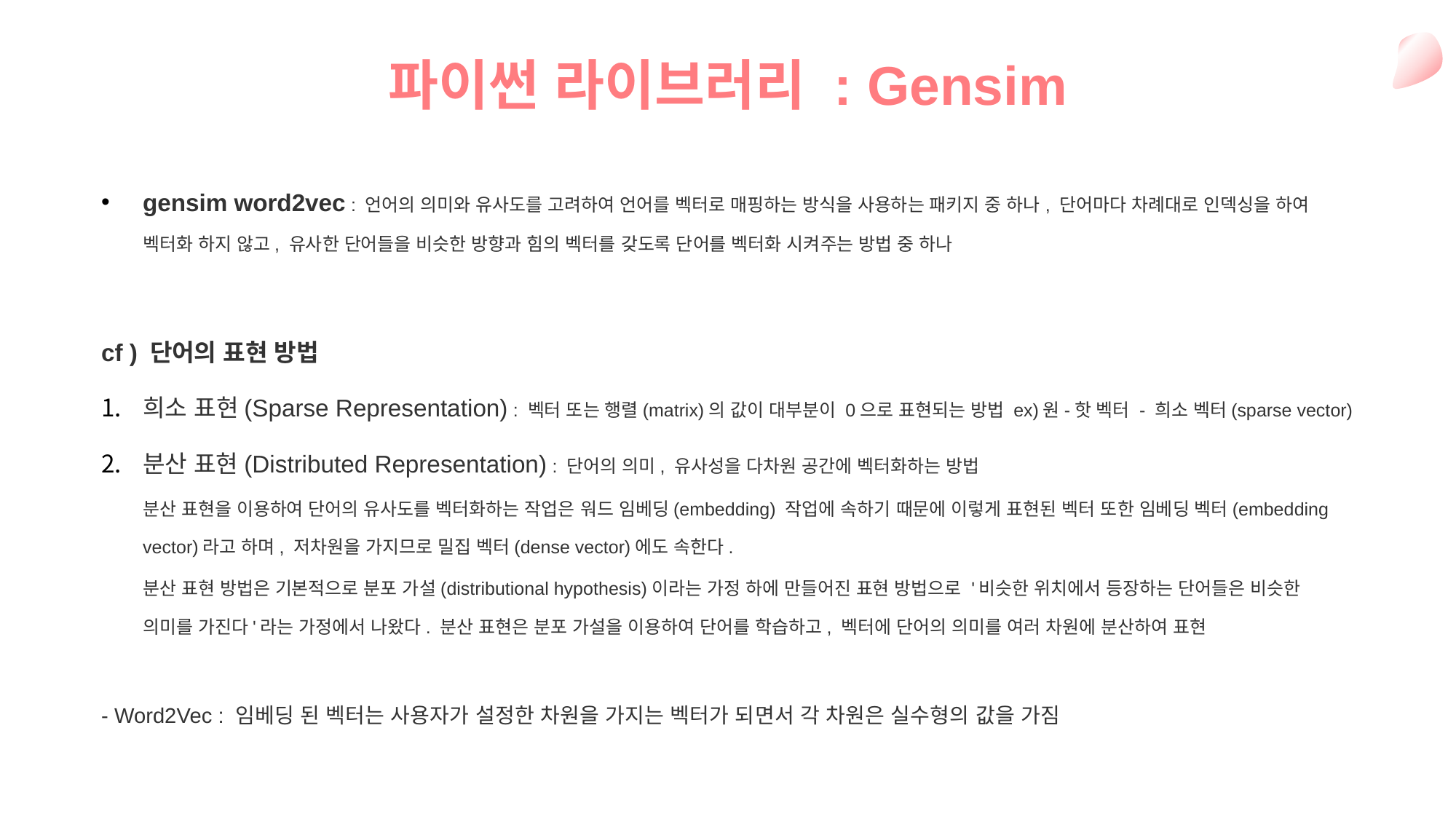

파이썬 라이브러리 : Gensim
gensim word2vec : 언어의 의미와 유사도를 고려하여 언어를 벡터로 매핑하는 방식을 사용하는 패키지 중 하나, 단어마다 차례대로 인덱싱을 하여 벡터화 하지 않고, 유사한 단어들을 비슷한 방향과 힘의 벡터를 갖도록 단어를 벡터화 시켜주는 방법 중 하나

cf ) 단어의 표현 방법
희소 표현(Sparse Representation) : 벡터 또는 행렬(matrix)의 값이 대부분이 0으로 표현되는 방법 ex)원-핫 벡터 - 희소 벡터(sparse vector)
분산 표현(Distributed Representation) : 단어의 의미, 유사성을 다차원 공간에 벡터화하는 방법
	분산 표현을 이용하여 단어의 유사도를 벡터화하는 작업은 워드 임베딩(embedding) 작업에 속하기 때문에 이렇게 표현된 벡터 또한 임베딩 벡터(embedding vector)라고 하며, 저차원을 가지므로 밀집 벡터(dense vector)에도 속한다.
	분산 표현 방법은 기본적으로 분포 가설(distributional hypothesis)이라는 가정 하에 만들어진 표현 방법으로 '비슷한 위치에서 등장하는 단어들은 비슷한 의미를 가진다'라는 가정에서 나왔다. 분산 표현은 분포 가설을 이용하여 단어를 학습하고, 벡터에 단어의 의미를 여러 차원에 분산하여 표현

- Word2Vec : 임베딩 된 벡터는 사용자가 설정한 차원을 가지는 벡터가 되면서 각 차원은 실수형의 값을 가짐